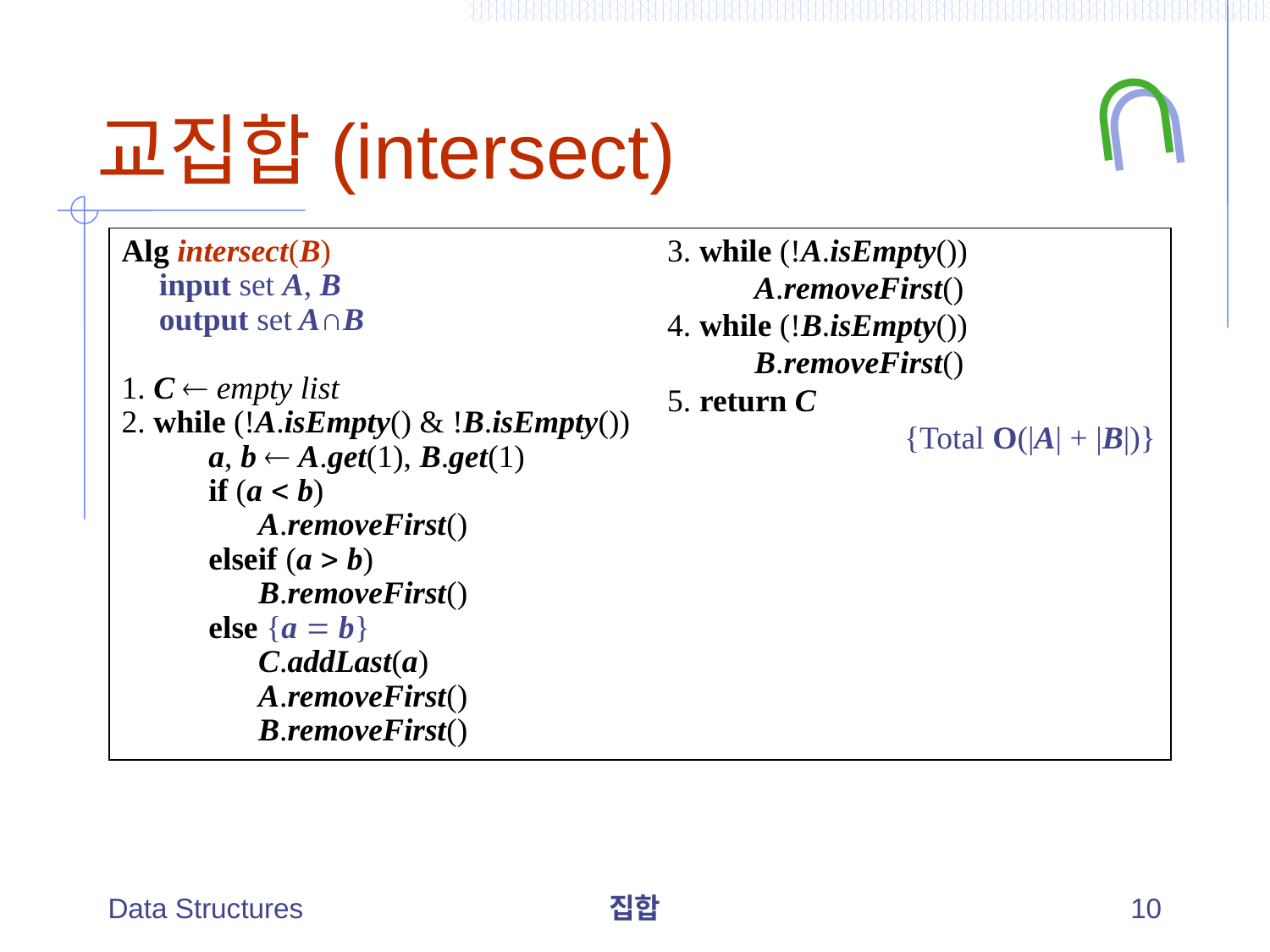

∩
∩
# 교집합(intersect)

Alg intersect(B)
	input set A, B
	output set A∩B

1. C ← empty list
2. while (!A.isEmpty() & !B.isEmpty())
		a, b ← A.get(1), B.get(1)
		if (a < b)
			A.removeFirst()
		elseif (a > b)
			B.removeFirst()
		else {a = b}
			C.addLast(a)
			A.removeFirst()
			B.removeFirst()
3. while (!A.isEmpty())
		A.removeFirst()
4. while (!B.isEmpty())
		B.removeFirst()
5. return C
					{Total O(|A| + |B|)}
Data Structures
집합
10